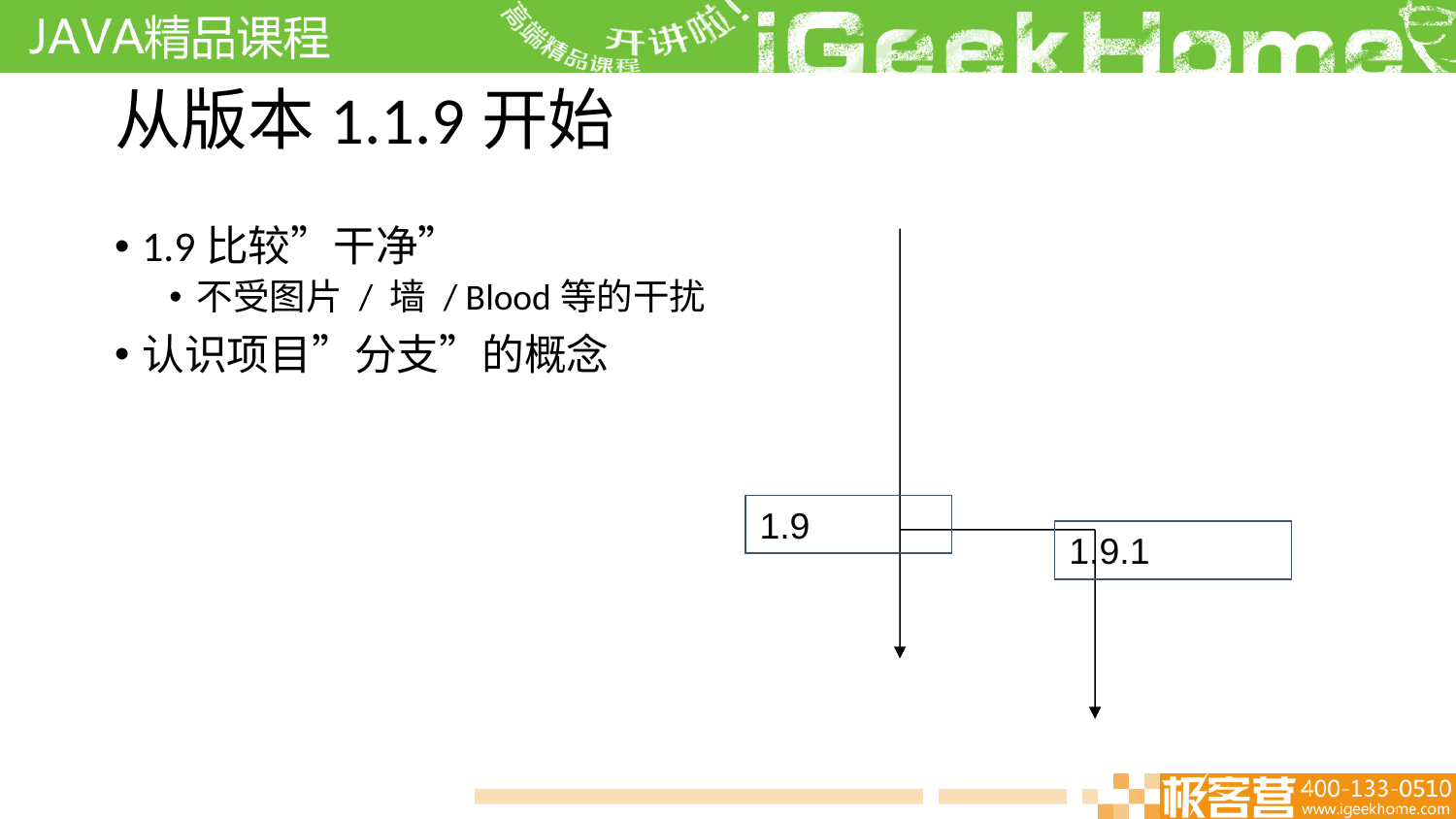

# 从版本1.1.9开始
1.9比较”干净”
不受图片 / 墙 / Blood等的干扰
认识项目”分支”的概念

1.9
1.9.1